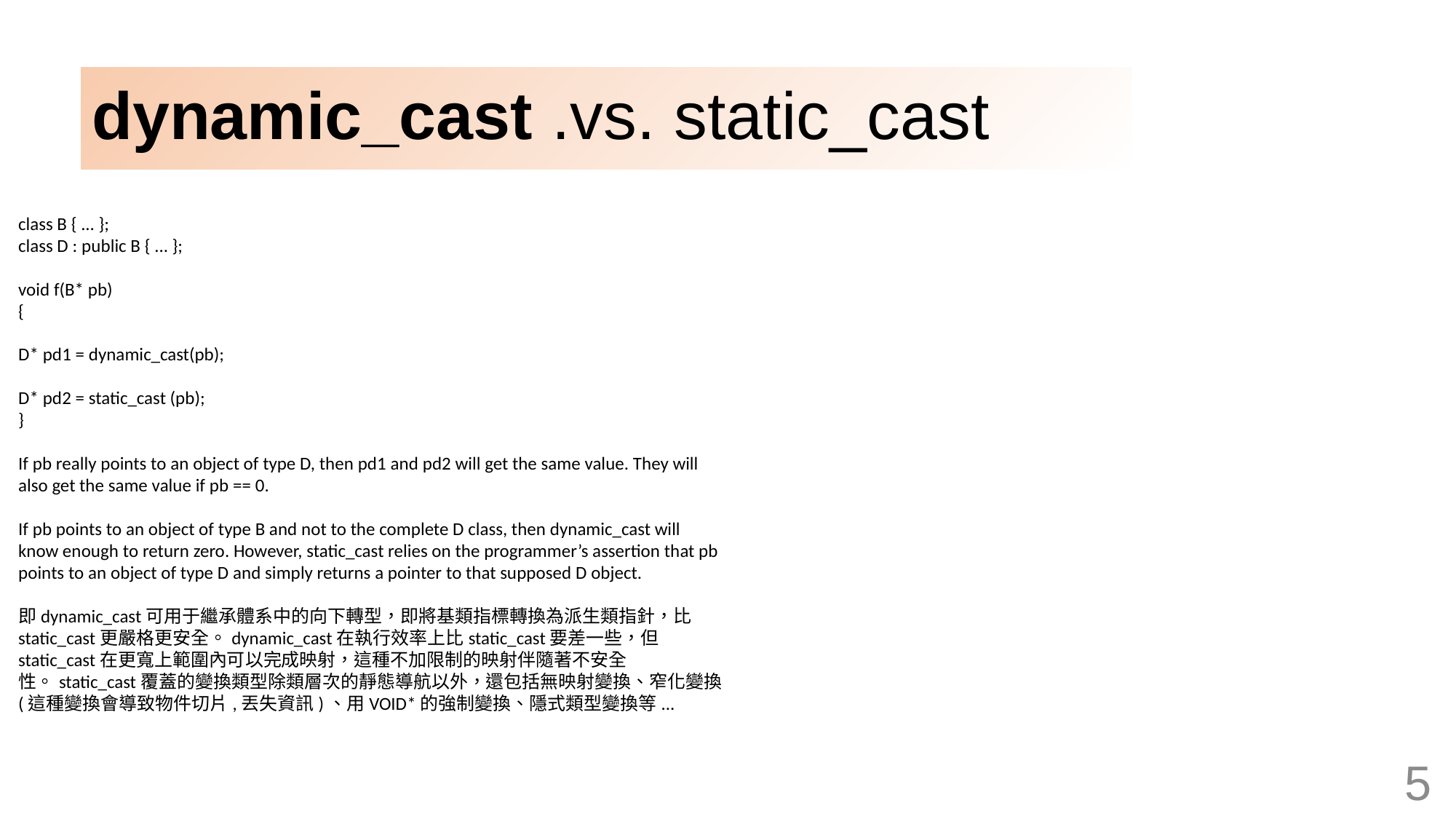

# dynamic_cast .vs. static_cast
class B { ... };
class D : public B { ... };

void f(B* pb)
{

D* pd1 = dynamic_cast(pb);

D* pd2 = static_cast (pb);
}

If pb really points to an object of type D, then pd1 and pd2 will get the same value. They will also get the same value if pb == 0.

If pb points to an object of type B and not to the complete D class, then dynamic_cast will know enough to return zero. However, static_cast relies on the programmer’s assertion that pb points to an object of type D and simply returns a pointer to that supposed D object.

即dynamic_cast可用于繼承體系中的向下轉型，即將基類指標轉換為派生類指針，比static_cast更嚴格更安全。dynamic_cast在執行效率上比static_cast要差一些，但static_cast在更寬上範圍內可以完成映射，這種不加限制的映射伴隨著不安全性。static_cast覆蓋的變換類型除類層次的靜態導航以外，還包括無映射變換、窄化變換(這種變換會導致物件切片,丟失資訊)、用VOID*的強制變換、隱式類型變換等...
5